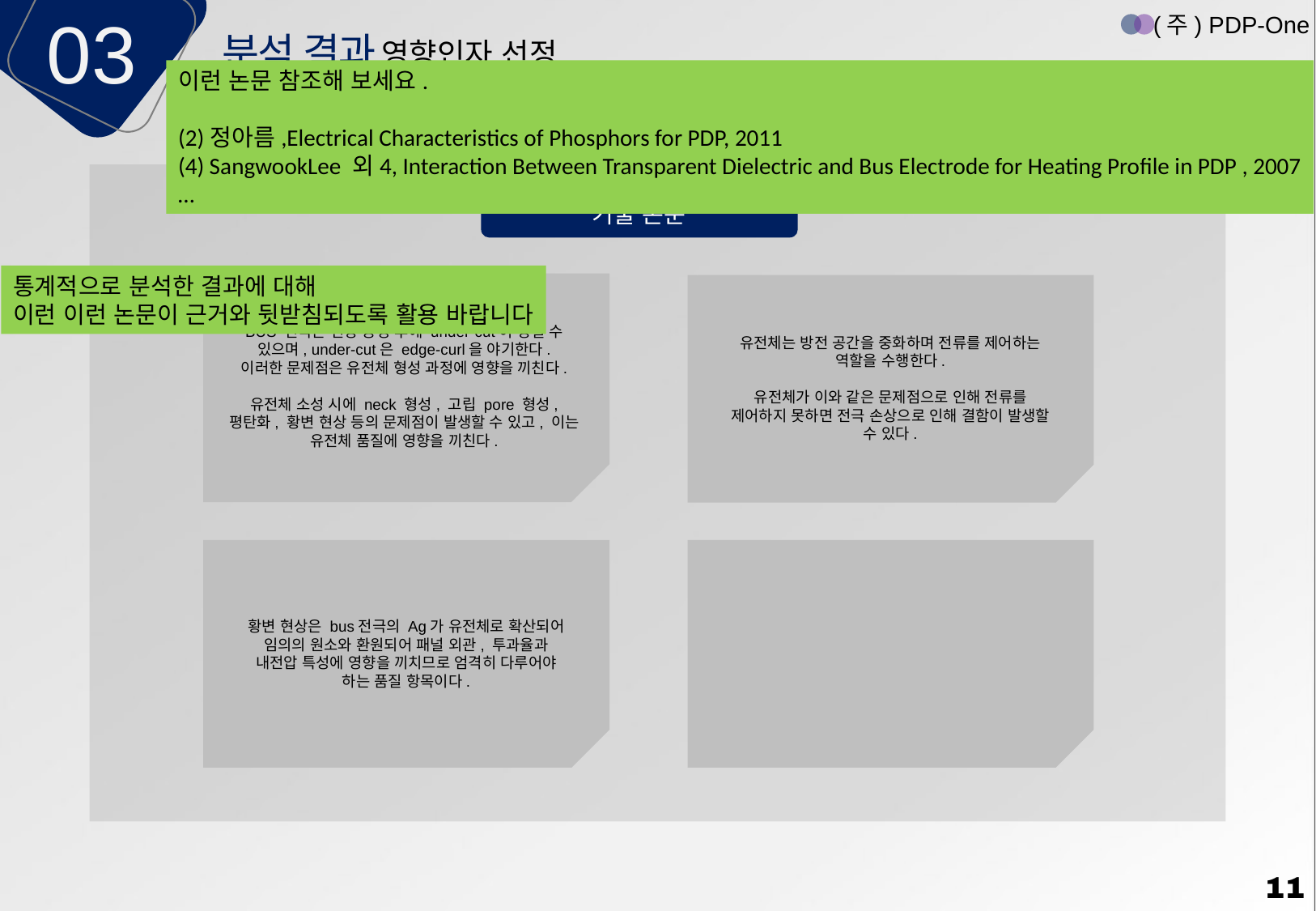

03
(주) PDP-One

분석 결과
영향인자 선정

이런 논문 참조해 보세요.

(2)정아름,Electrical Characteristics of Phosphors for PDP, 2011
(4) SangwookLee 외4, Interaction Between Transparent Dielectric and Bus Electrode for Heating Profile in PDP , 2007
…

기술 논문
통계적으로 분석한 결과에 대해
이런 이런 논문이 근거와 뒷받침되도록 활용 바랍니다

BUS 전극은 현상 공정 후에 under-cut이 생길 수 있으며, under-cut은 edge-curl을 야기한다.
이러한 문제점은 유전체 형성 과정에 영향을 끼친다.

유전체 소성 시에 neck 형성, 고립 pore 형성, 평탄화, 황변 현상 등의 문제점이 발생할 수 있고, 이는 유전체 품질에 영향을 끼친다.
유전체는 방전 공간을 중화하며 전류를 제어하는 역할을 수행한다.

유전체가 이와 같은 문제점으로 인해 전류를 제어하지 못하면 전극 손상으로 인해 결함이 발생할 수 있다.

황변 현상은 bus전극의 Ag가 유전체로 확산되어 임의의 원소와 환원되어 패널 외관, 투과율과 내전압 특성에 영향을 끼치므로 엄격히 다루어야 하는 품질 항목이다.
11